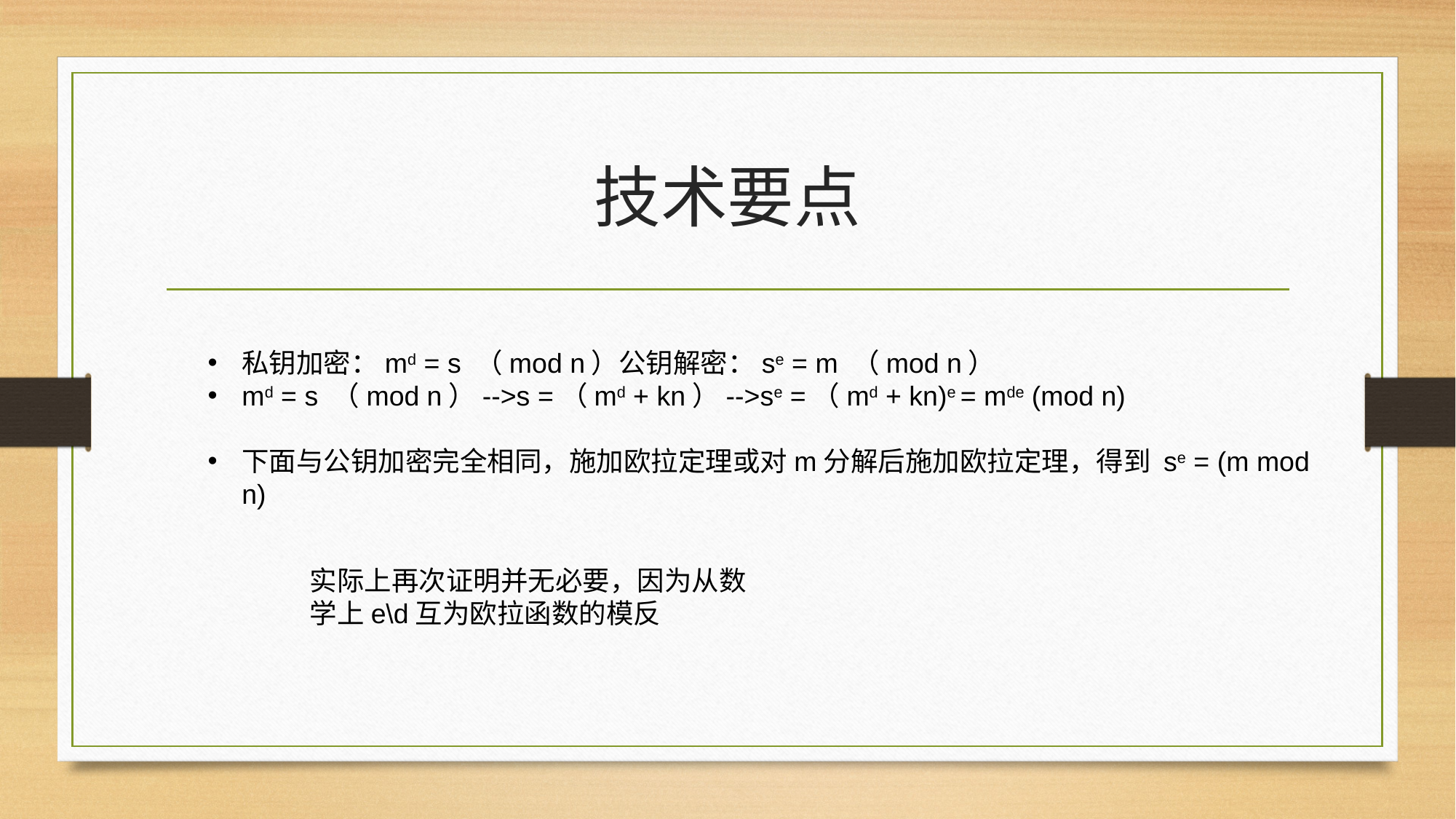

# 技术要点
私钥加密：md = s （mod n）公钥解密：se = m （mod n）
md = s （mod n）-->s =（md + kn）-->se =（md + kn)e = mde (mod n)

下面与公钥加密完全相同，施加欧拉定理或对m分解后施加欧拉定理，得到 se = (m mod n)
实际上再次证明并无必要，因为从数学上e\d互为欧拉函数的模反